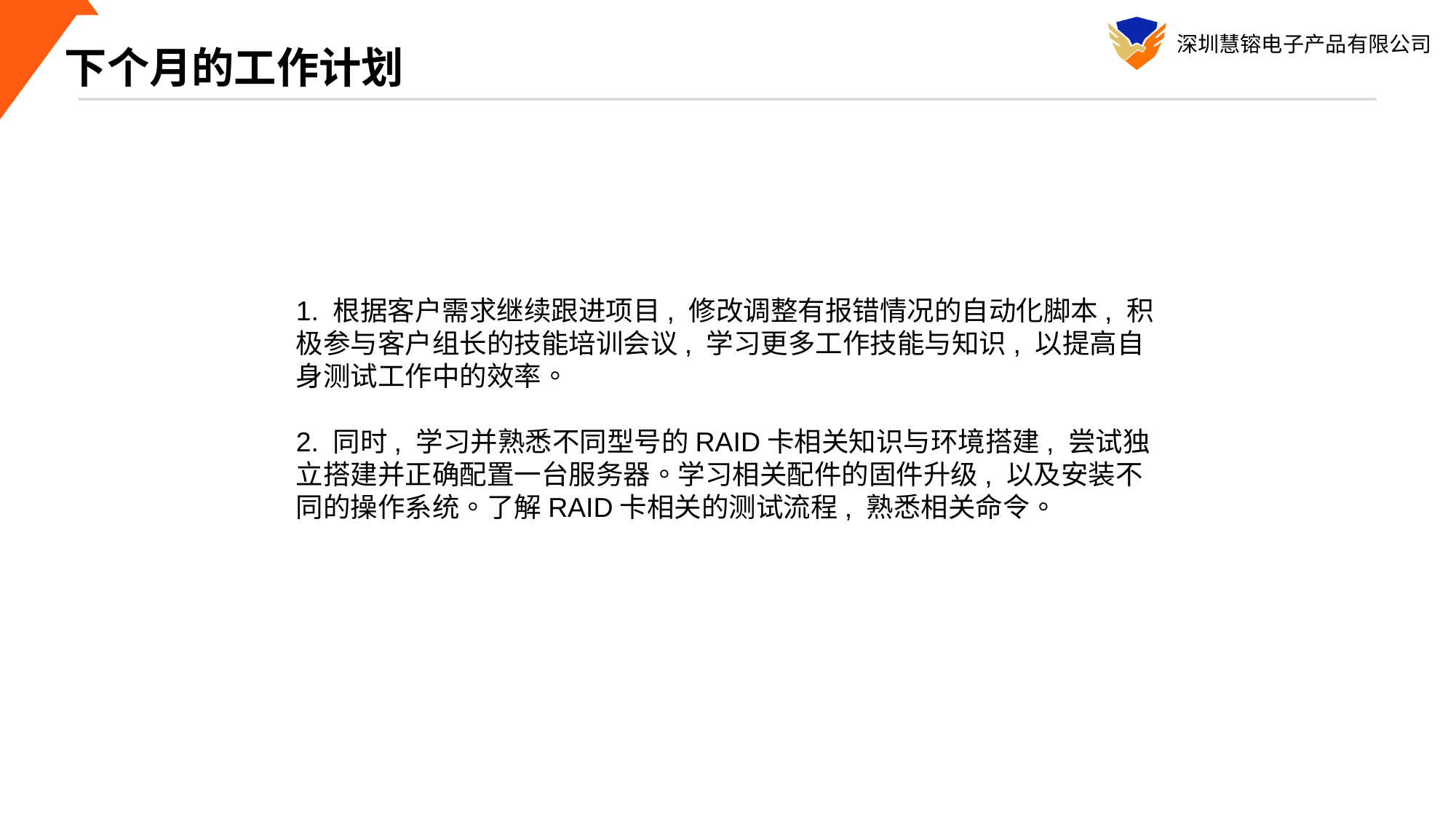

下个月的工作计划

1. 根据客户需求继续跟进项目, 修改调整有报错情况的自动化脚本, 积极参与客户组长的技能培训会议, 学习更多工作技能与知识, 以提高自身测试工作中的效率。

2. 同时, 学习并熟悉不同型号的RAID卡相关知识与环境搭建, 尝试独立搭建并正确配置一台服务器。学习相关配件的固件升级, 以及安装不同的操作系统。了解RAID卡相关的测试流程, 熟悉相关命令。